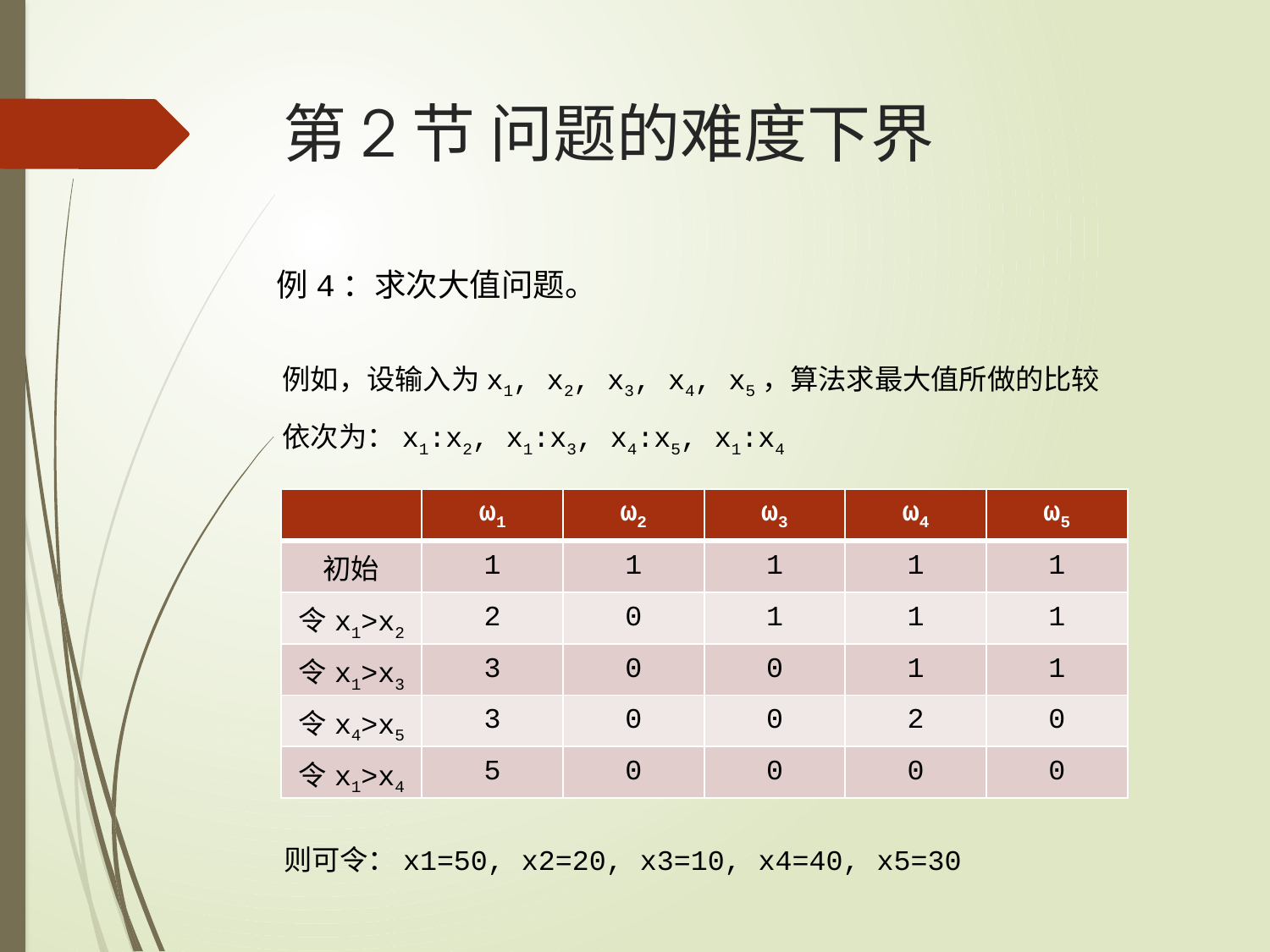

# 第2节 问题的难度下界
例4：求次大值问题。
例如，设输入为x1, x2, x3, x4, x5，算法求最大值所做的比较依次为：x1:x2, x1:x3, x4:x5, x1:x4
|  | ω1 | ω2 | ω3 | ω4 | ω5 |
| --- | --- | --- | --- | --- | --- |
| 初始 | 1 | 1 | 1 | 1 | 1 |
| 令x1>x2 | 2 | 0 | 1 | 1 | 1 |
| 令x1>x3 | 3 | 0 | 0 | 1 | 1 |
| 令x4>x5 | 3 | 0 | 0 | 2 | 0 |
| 令x1>x4 | 5 | 0 | 0 | 0 | 0 |
则可令：x1=50, x2=20, x3=10, x4=40, x5=30